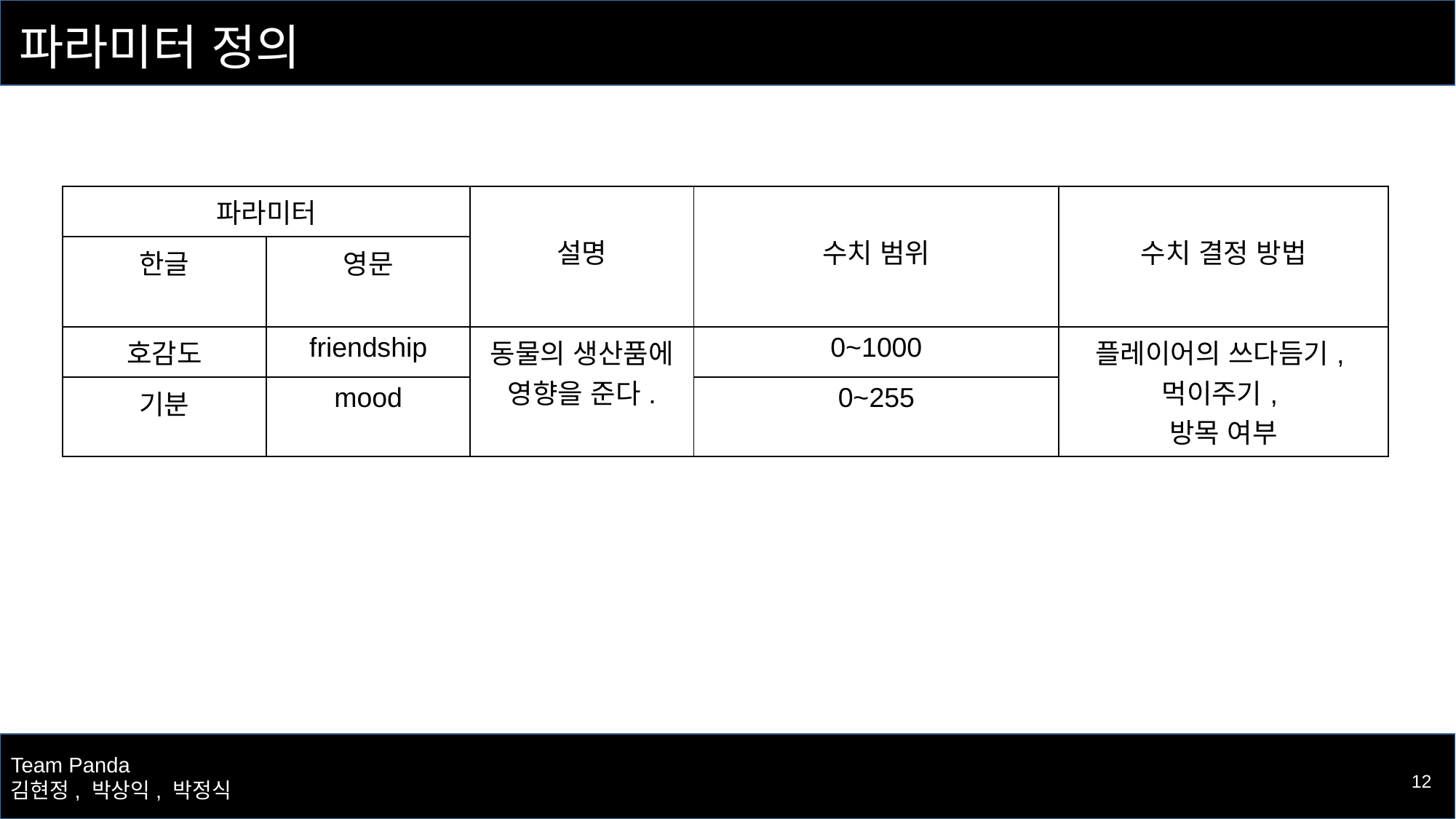

# 파라미터 정의
| 파라미터 |  | 설명 | 수치 범위 | 수치 결정 방법 |
| --- | --- | --- | --- | --- |
| 한글 | 영문 |  |  |  |
| 호감도 | friendship | 동물의 생산품에 영향을 준다. | 0~1000 | 플레이어의 쓰다듬기, 먹이주기, 방목 여부 |
| 기분 | mood | 동물의 생산품에 영향을 준다. | 0~255 |  |